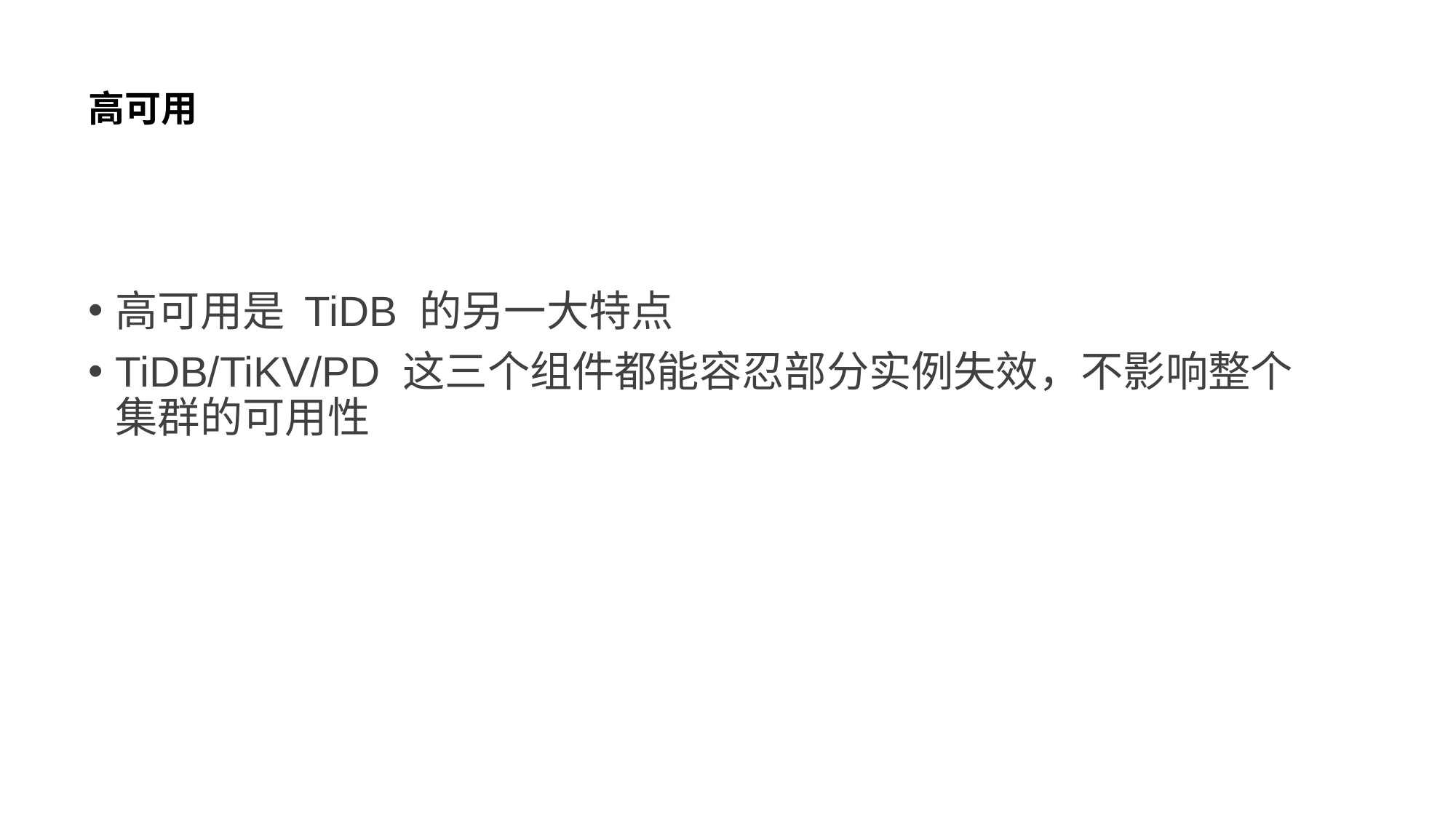

# 高可用

高可用是 TiDB 的另一大特点
TiDB/TiKV/PD 这三个组件都能容忍部分实例失效，不影响整个集群的可用性